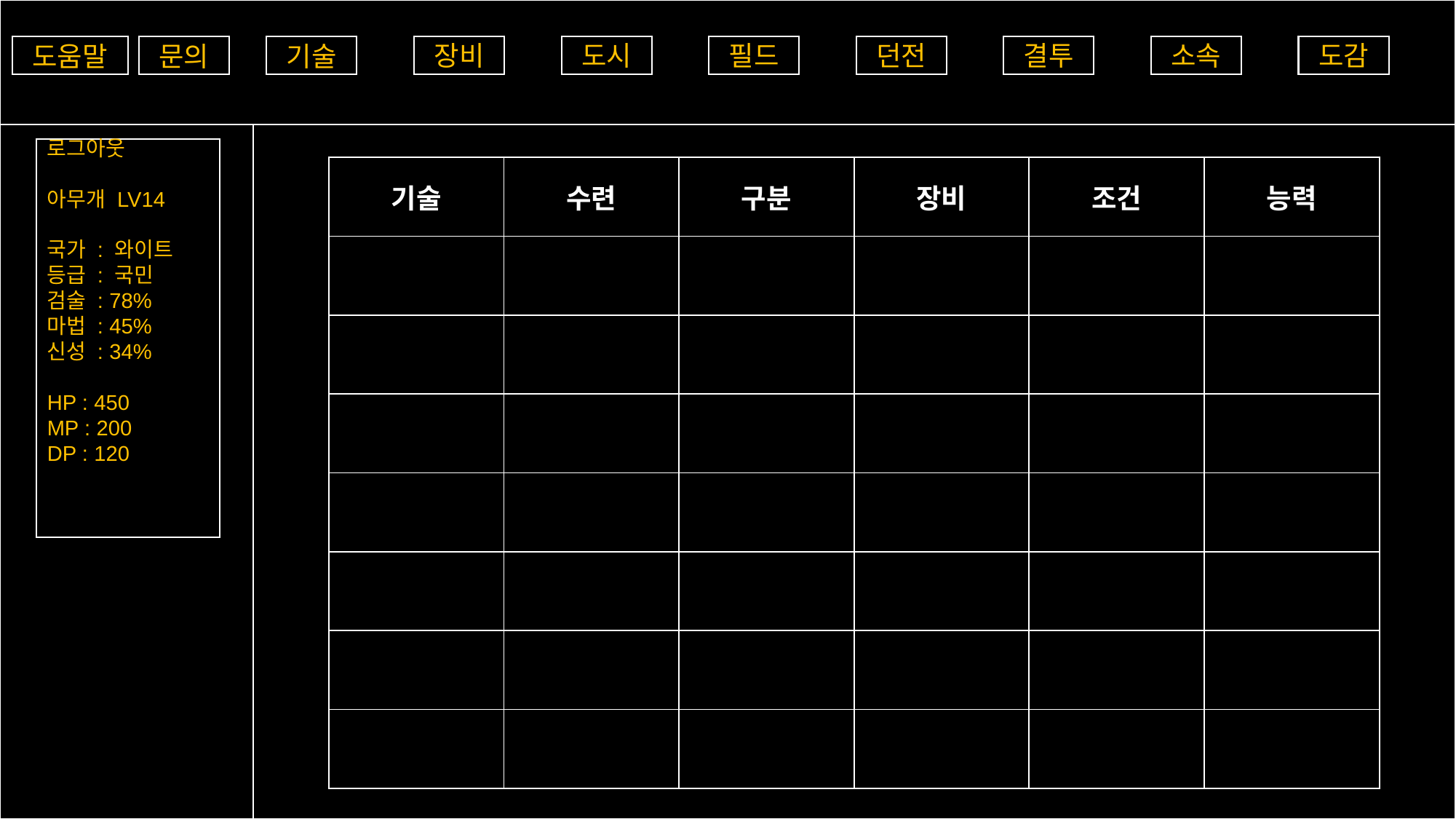

| 기술 | 수련 | 구분 | 장비 | 조건 | 능력 |
| --- | --- | --- | --- | --- | --- |
|  |  |  |  |  |  |
|  |  |  |  |  |  |
|  |  |  |  |  |  |
|  |  |  |  |  |  |
|  |  |  |  |  |  |
|  |  |  |  |  |  |
|  |  |  |  |  |  |